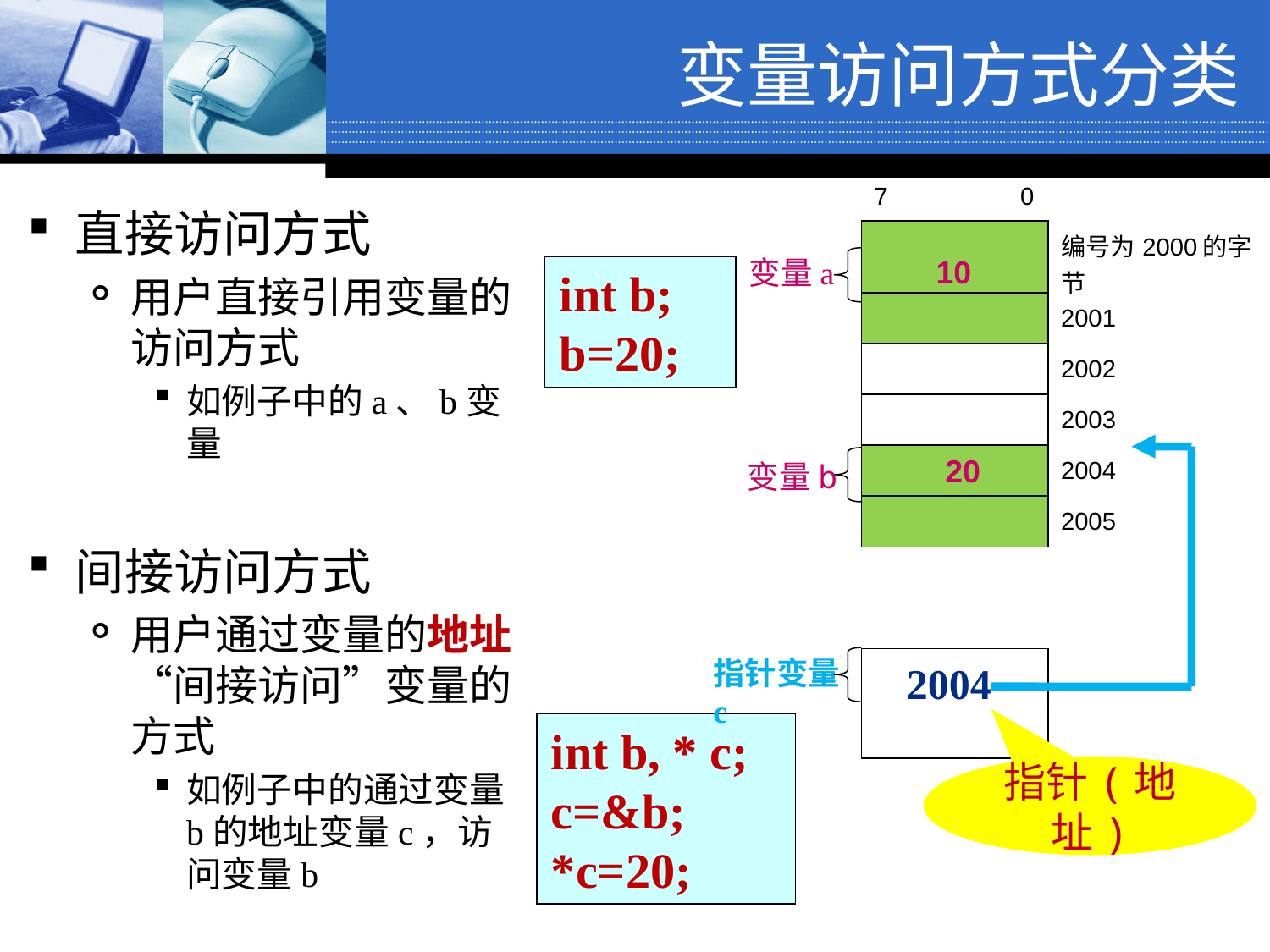

变量访问方式分类
| 7 0 |  |
| --- | --- |
|  | 编号为2000的字节 |
|  | 2001 |
|  | 2002 |
|  | 2003 |
|  | 2004 |
|  | 2005 |
|  |  |
|  |  |
|  | ......... |
|  |  |
直接访问方式
用户直接引用变量的访问方式
如例子中的a、b变量

间接访问方式
用户通过变量的地址“间接访问”变量的方式
如例子中的通过变量b的地址变量c，访问变量b
10
变量a

int b;
b=20;
20

变量b
指针变量c

2004
int b, * c;
c=&b;
*c=20;
指针(地址)